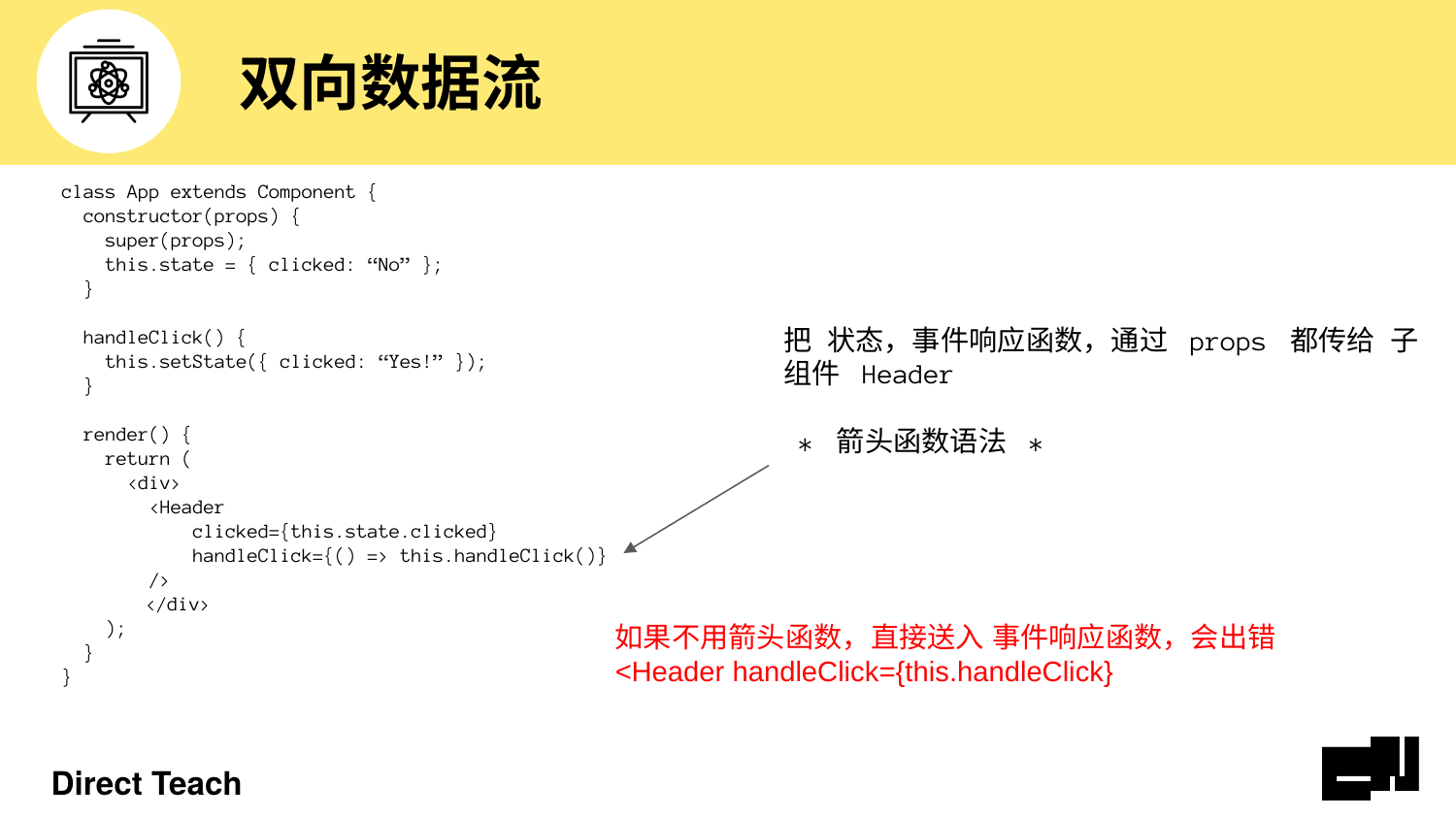

# 双向数据流
class App extends Component {
  constructor(props) {
    super(props);
    this.state = { clicked: “No” };
  }

  handleClick() {
    this.setState({ clicked: “Yes!” });
  }

  render() {
    return (
      <div>
        <Header
            clicked={this.state.clicked}
            handleClick={() => this.handleClick()}
        />
 </div>
    );
  }
}

把 状态，事件响应函数，通过 props 都传给 子组件 Header

 * 箭头函数语法 *

如果不用箭头函数，直接送入 事件响应函数，会出错
<Header handleClick={this.handleClick}